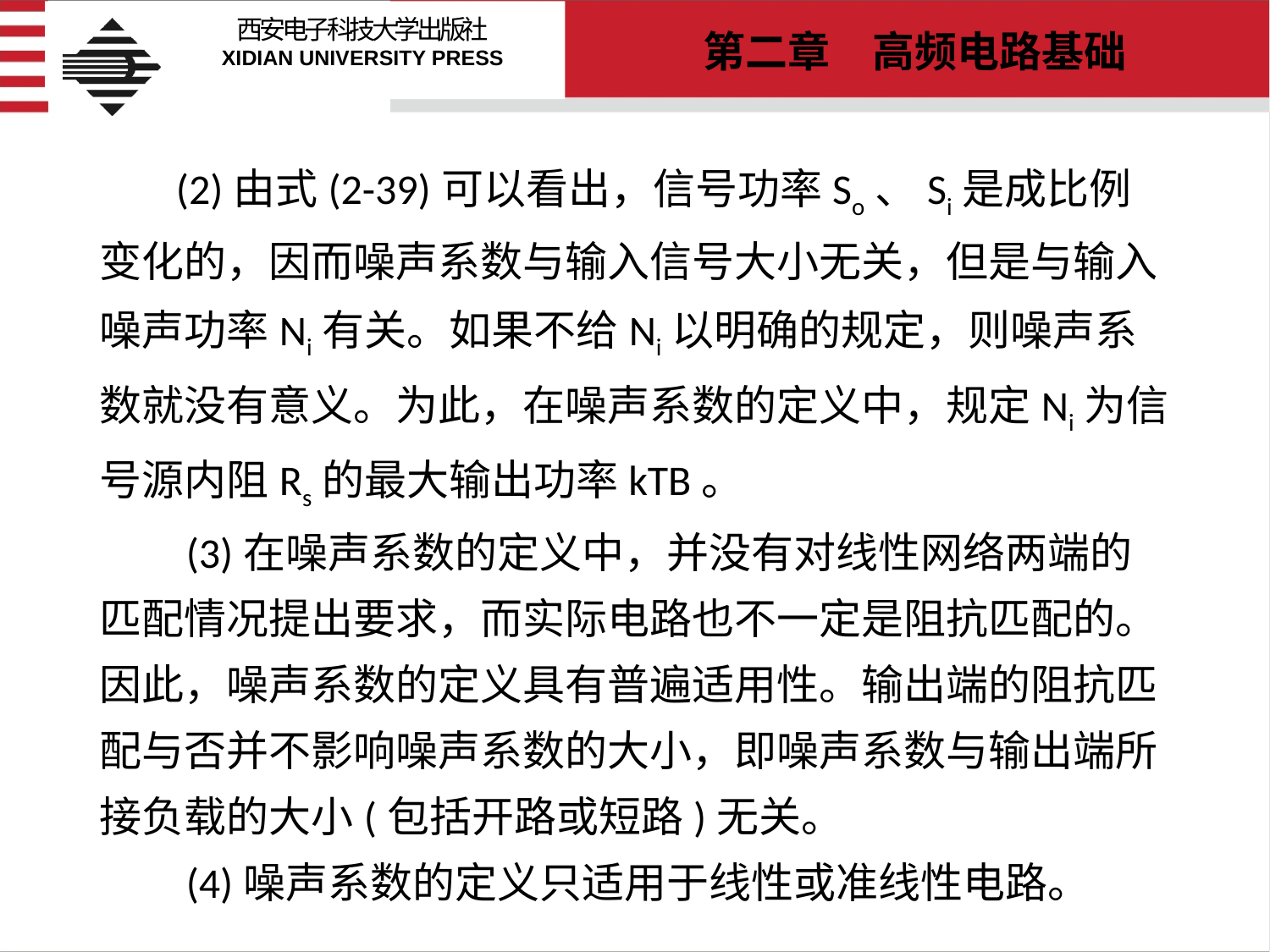

# (2)由式(2-39)可以看出，信号功率So、Si是成比例变化的，因而噪声系数与输入信号大小无关，但是与输入噪声功率Ni有关。如果不给Ni以明确的规定，则噪声系数就没有意义。为此，在噪声系数的定义中，规定Ni为信号源内阻Rs的最大输出功率kTB。 (3)在噪声系数的定义中，并没有对线性网络两端的匹配情况提出要求，而实际电路也不一定是阻抗匹配的。因此，噪声系数的定义具有普遍适用性。输出端的阻抗匹配与否并不影响噪声系数的大小，即噪声系数与输出端所接负载的大小(包括开路或短路)无关。 (4)噪声系数的定义只适用于线性或准线性电路。